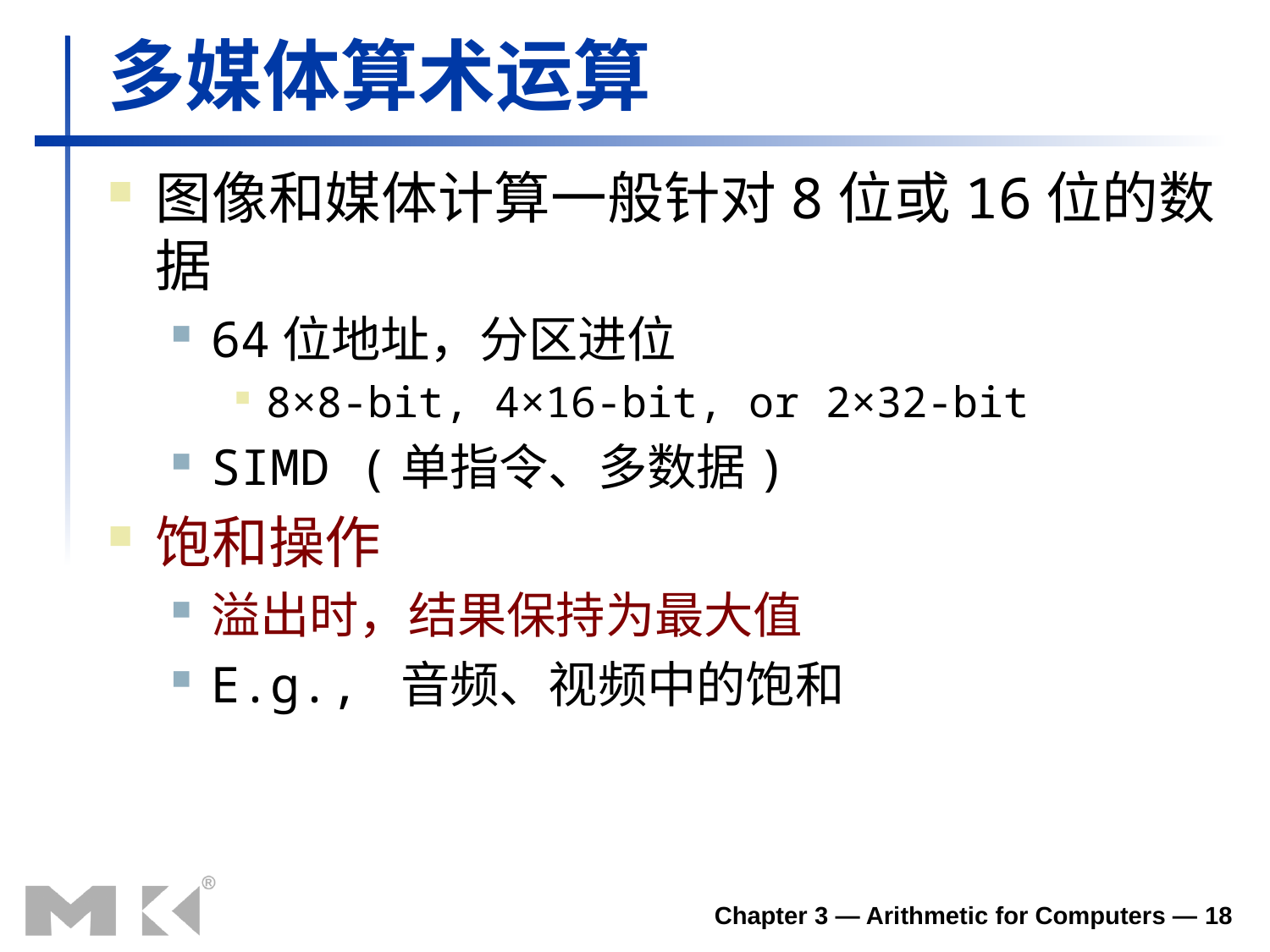

# 多媒体算术运算
图像和媒体计算一般针对8位或16位的数据
64位地址，分区进位
8×8-bit, 4×16-bit, or 2×32-bit
SIMD (单指令、多数据)
饱和操作
溢出时，结果保持为最大值
E.g., 音频、视频中的饱和
Chapter 3 — Arithmetic for Computers — 18